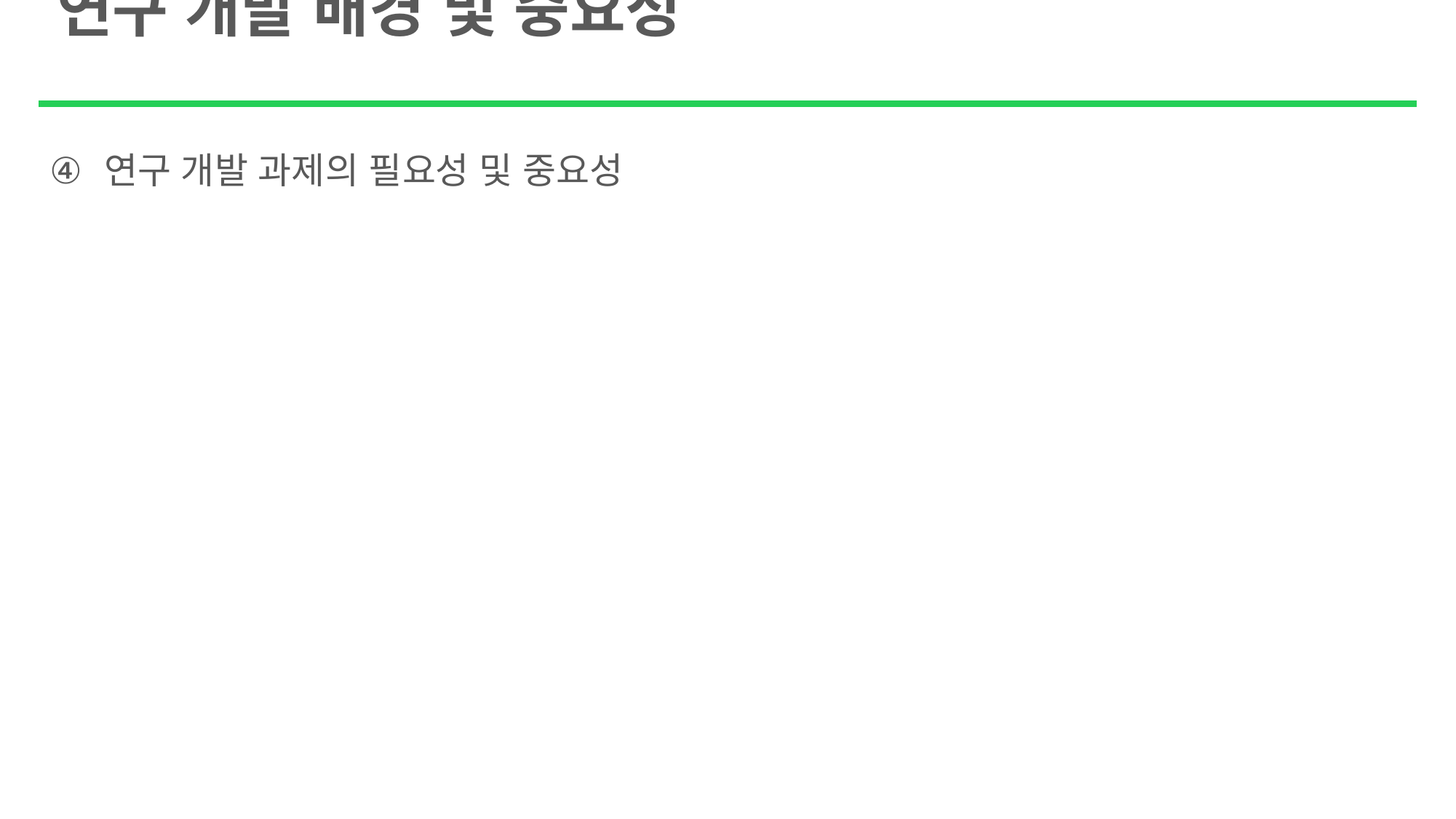

연구 개발 배경 및 중요성
연구 개발 과제의 필요성 및 중요성